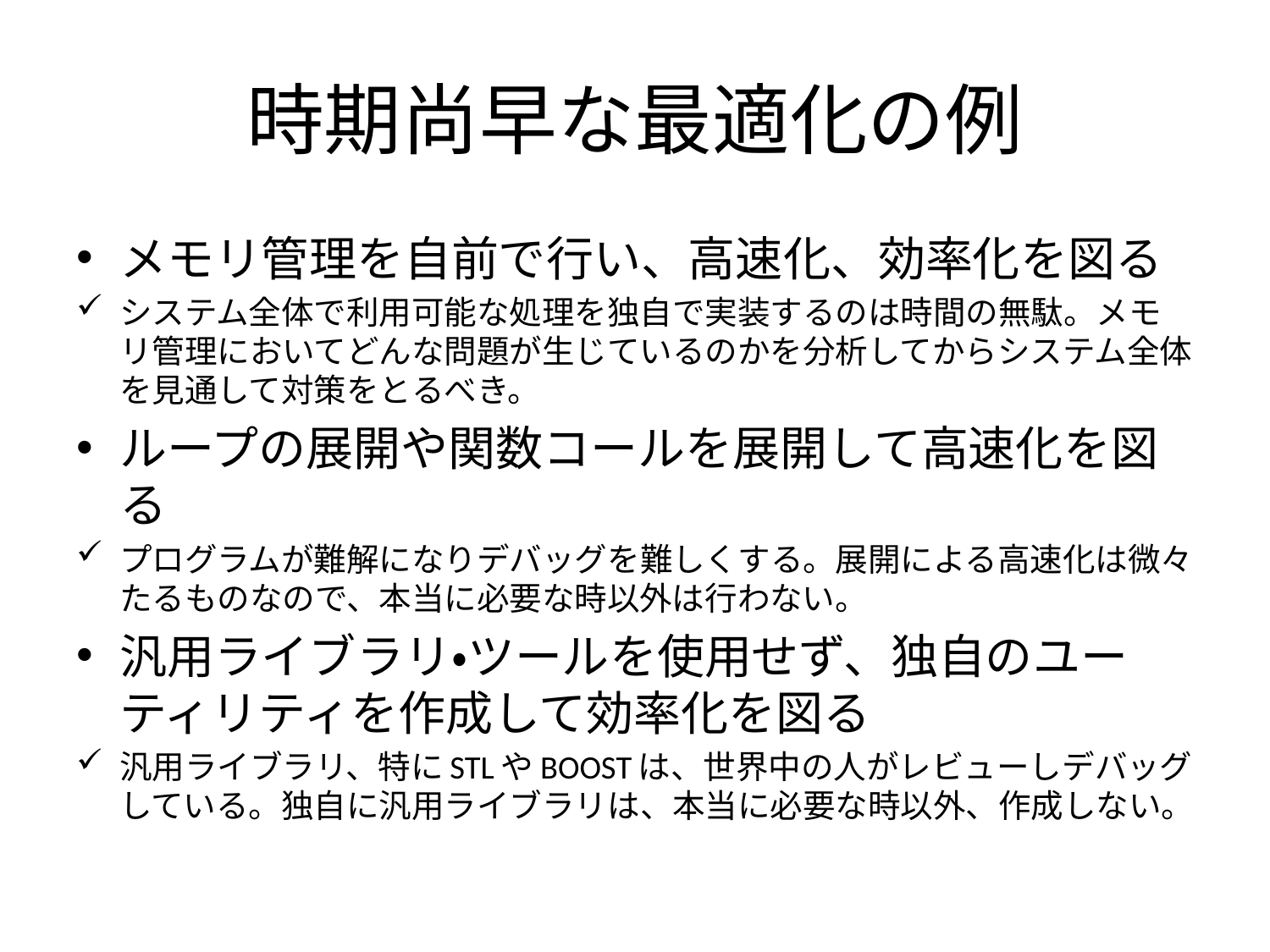

# 時期尚早な最適化の例
メモリ管理を自前で行い、高速化、効率化を図る
システム全体で利用可能な処理を独自で実装するのは時間の無駄。メモリ管理においてどんな問題が生じているのかを分析してからシステム全体を見通して対策をとるべき。
ループの展開や関数コールを展開して高速化を図る
プログラムが難解になりデバッグを難しくする。展開による高速化は微々たるものなので、本当に必要な時以外は行わない。
汎用ライブラリ・ツールを使用せず、独自のユーティリティを作成して効率化を図る
汎用ライブラリ、特にSTLやBOOSTは、世界中の人がレビューしデバッグしている。独自に汎用ライブラリは、本当に必要な時以外、作成しない。